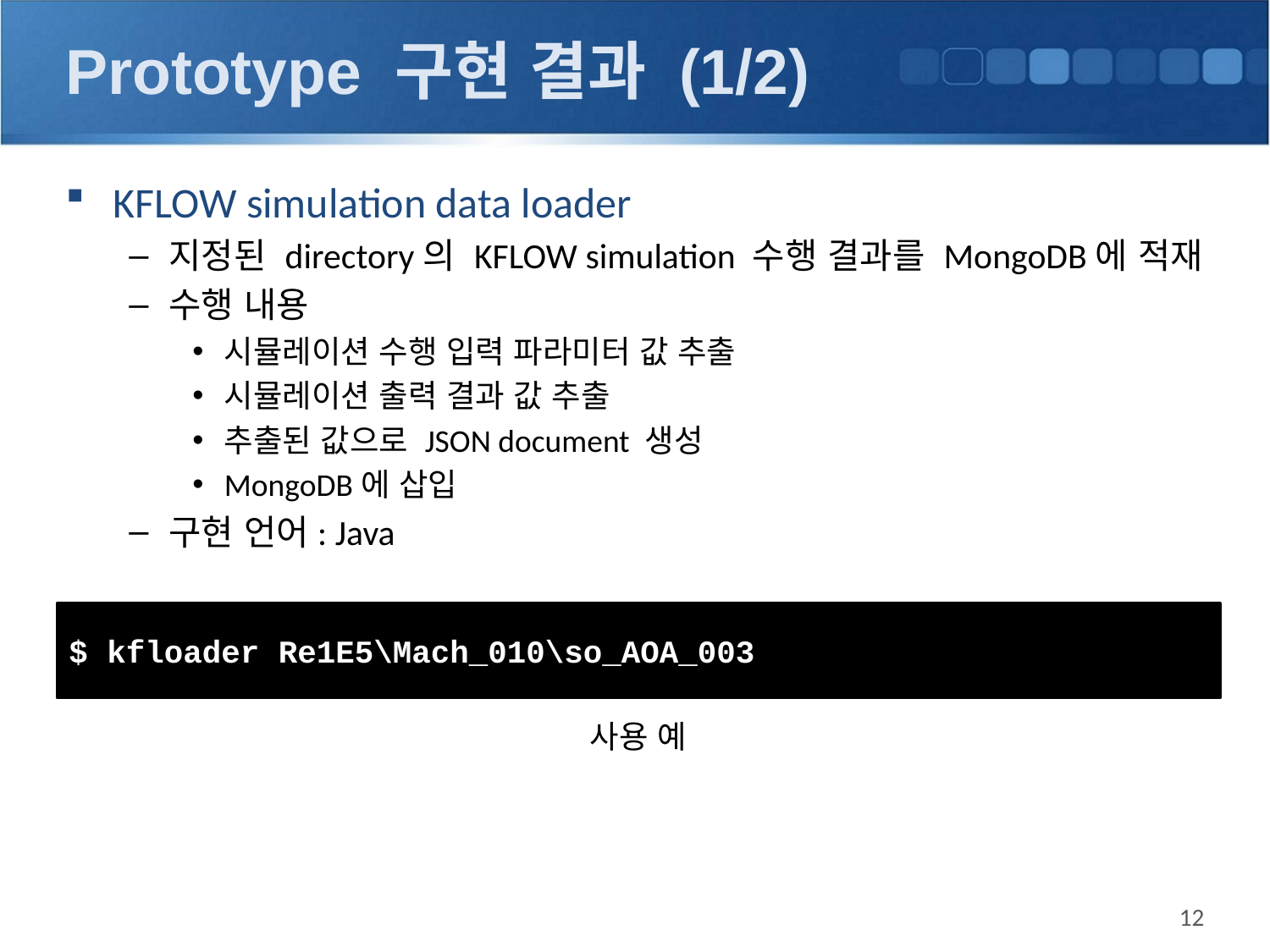

# Prototype 구현 결과 (1/2)
KFLOW simulation data loader
지정된 directory의 KFLOW simulation 수행 결과를 MongoDB에 적재
수행 내용
시뮬레이션 수행 입력 파라미터 값 추출
시뮬레이션 출력 결과 값 추출
추출된 값으로 JSON document 생성
MongoDB에 삽입
구현 언어: Java
$ kfloader Re1E5\Mach_010\so_AOA_003
사용 예
12